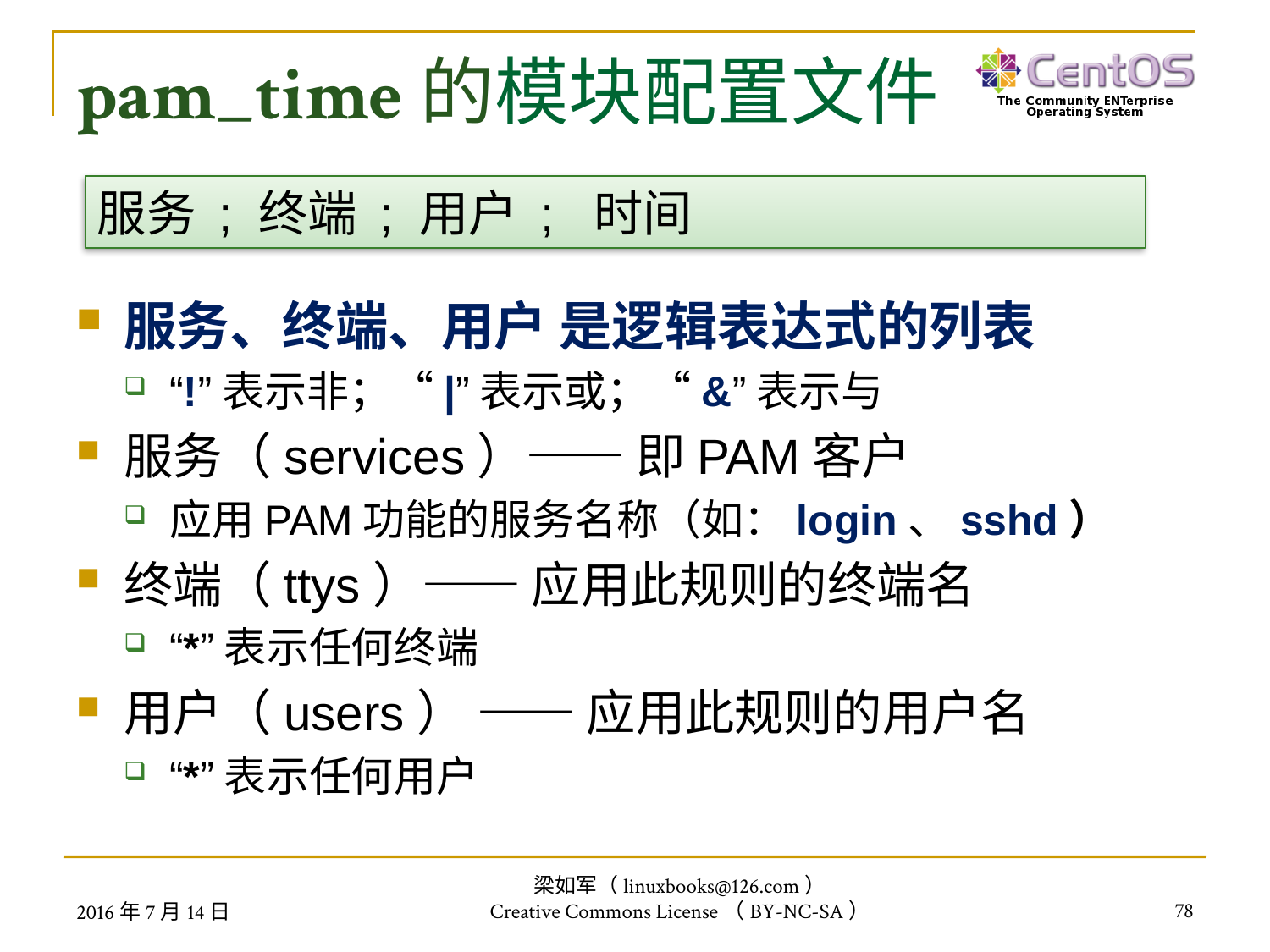

# pam_time的模块配置文件
服务 ; 终端 ; 用户 ;  时间
服务、终端、用户 是逻辑表达式的列表
“!”表示非；“|”表示或；“&”表示与
服务（services）—— 即PAM客户
应用PAM功能的服务名称（如：login、sshd）
终端（ttys）—— 应用此规则的终端名
“*”表示任何终端
用户（users） —— 应用此规则的用户名
“*”表示任何用户
梁如军（linuxbooks@126.com）
Creative Commons License（BY-NC-SA）
2016年7月14日
78